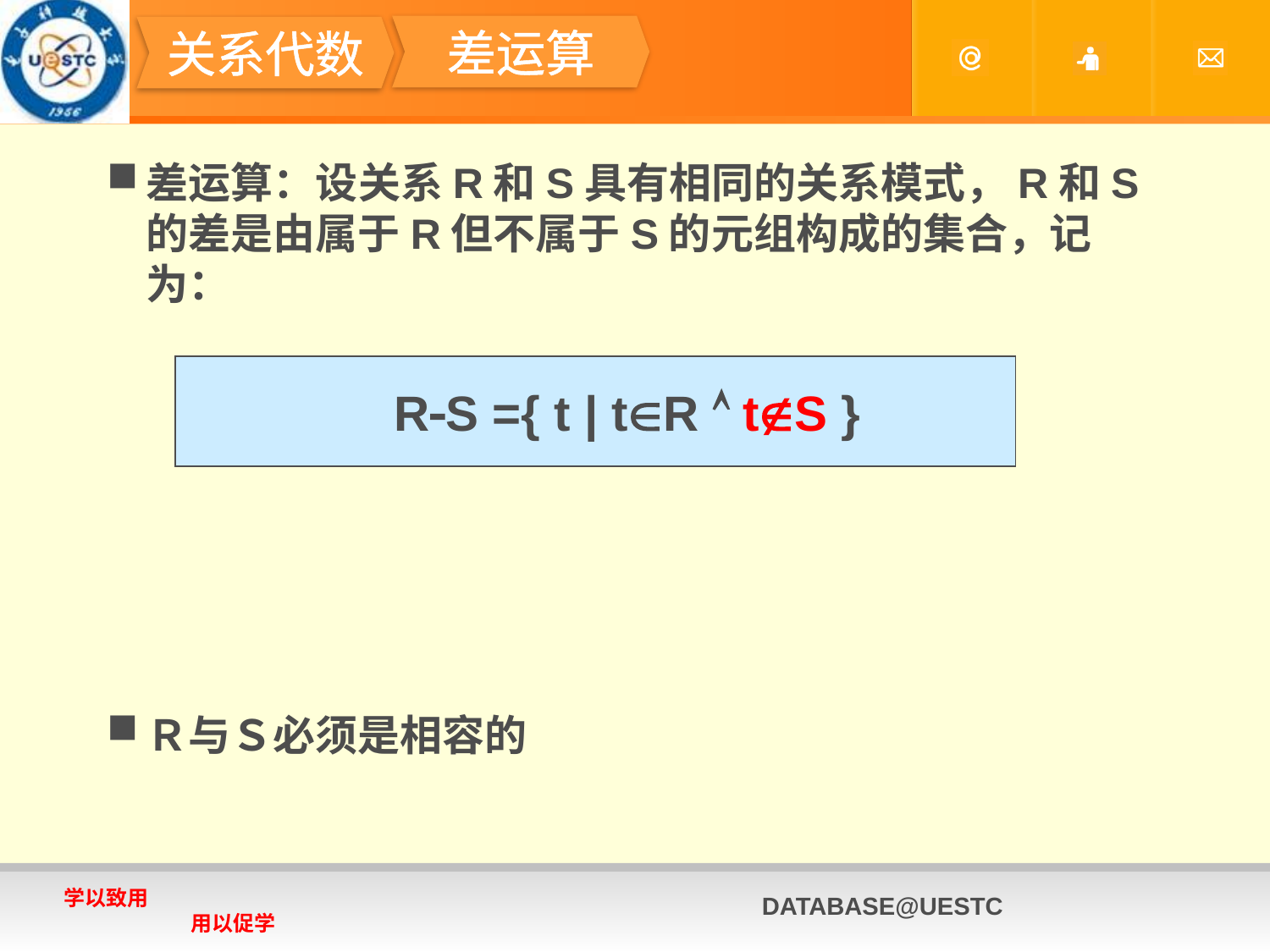

#
差运算
关系代数
差运算：设关系R和S具有相同的关系模式，R和S的差是由属于R但不属于S的元组构成的集合，记为：

Ｒ与Ｓ必须是相容的
R−S ={ t | t∈R ∧ t∉S }